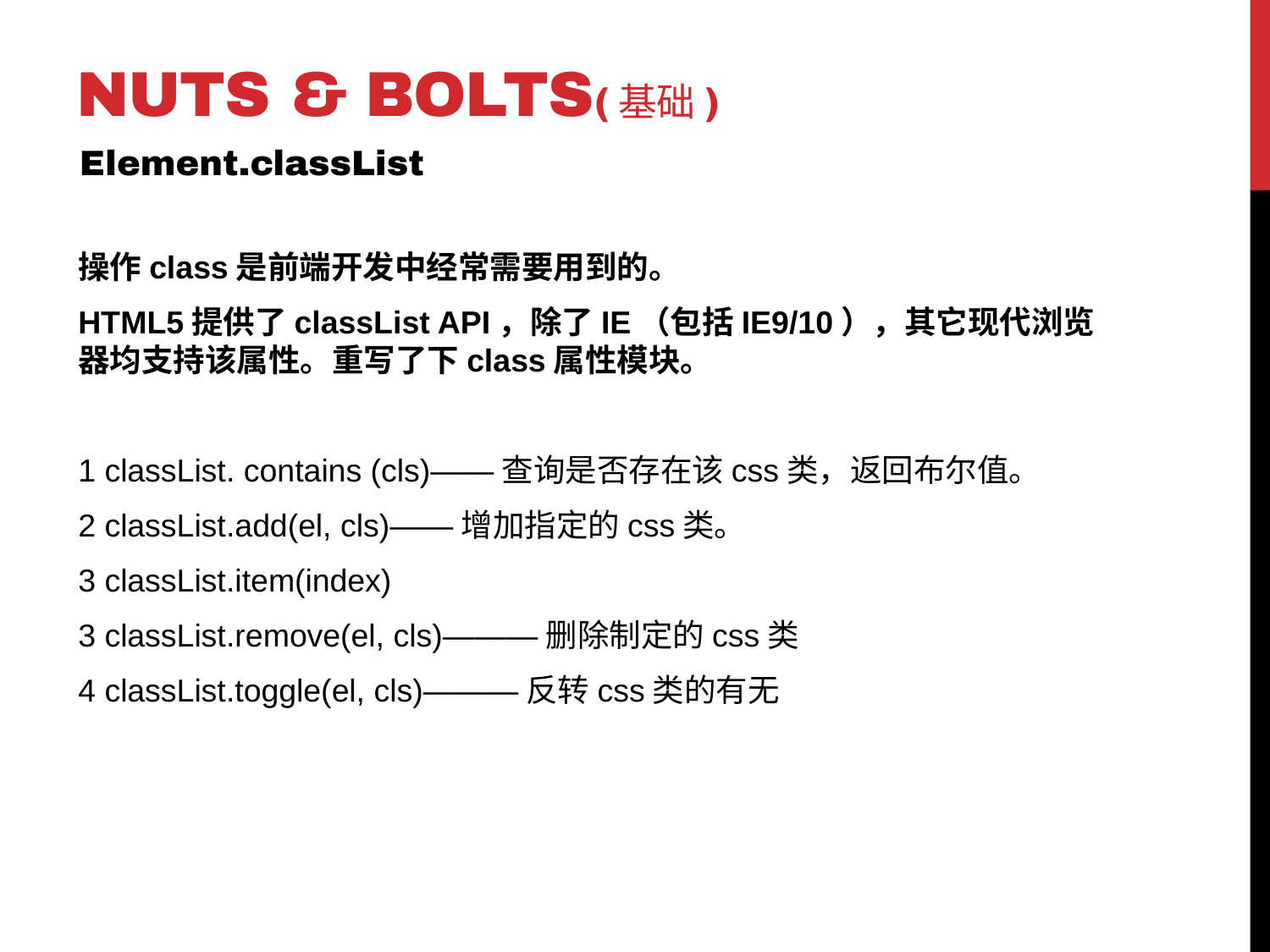

# Nuts & Bolts(基础)
Element.classList
操作class是前端开发中经常需要用到的。
HTML5提供了classList API，除了IE（包括IE9/10），其它现代浏览器均支持该属性。重写了下class属性模块。

1 classList. contains (cls)——查询是否存在该css类，返回布尔值。
2 classList.add(el, cls)——增加指定的css类。
3 classList.item(index)
3 classList.remove(el, cls)———删除制定的css类
4 classList.toggle(el, cls)———反转css类的有无